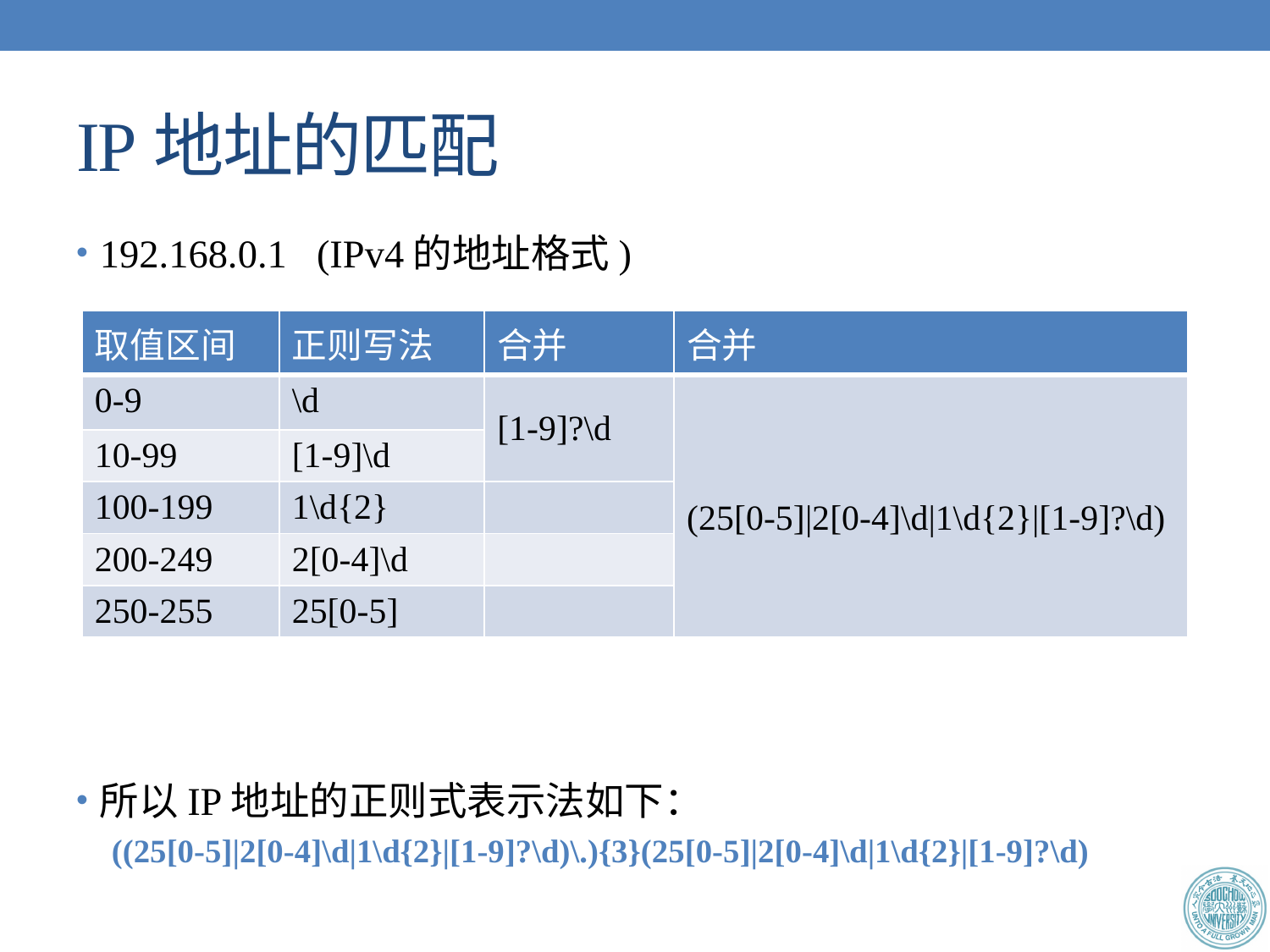

# IP地址的匹配
192.168.0.1   (IPv4的地址格式)

所以IP地址的正则式表示法如下：
((25[0-5]|2[0-4]\d|1\d{2}|[1-9]?\d)\.){3}(25[0-5]|2[0-4]\d|1\d{2}|[1-9]?\d)

| 取值区间 | 正则写法 | 合并 | 合并 |
| --- | --- | --- | --- |
| 0-9 | \d | [1-9]?\d | (25[0-5]|2[0-4]\d|1\d{2}|[1-9]?\d) |
| 10-99 | [1-9]\d |  |  |
| 100-199 | 1\d{2} |  |  |
| 200-249 | 2[0-4]\d |  |  |
| 250-255 | 25[0-5] |  |  |